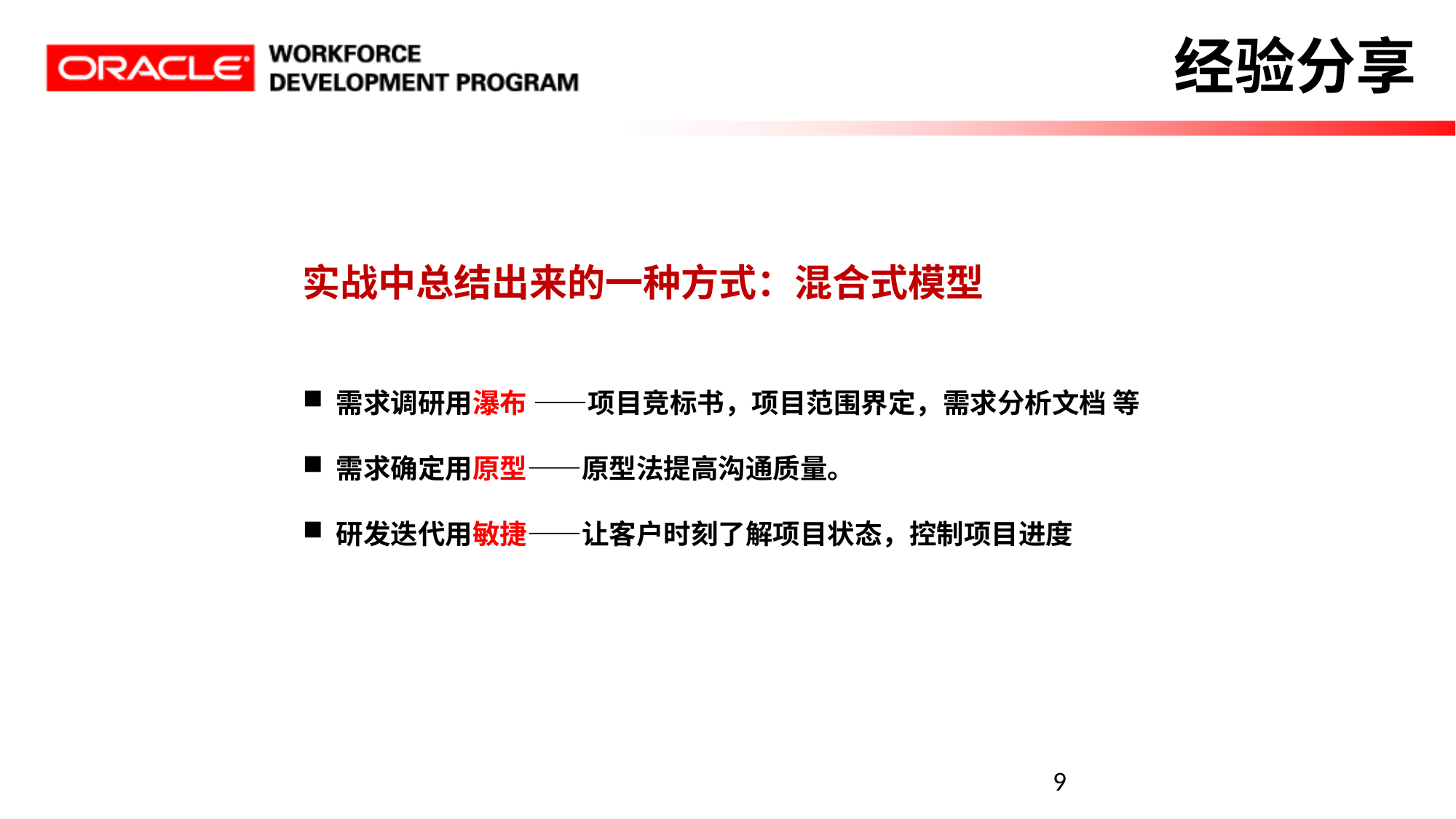

经验分享
实战中总结出来的一种方式：混合式模型

 需求调研用瀑布 ——项目竞标书，项目范围界定，需求分析文档 等
 需求确定用原型——原型法提高沟通质量。
 研发迭代用敏捷——让客户时刻了解项目状态，控制项目进度
9